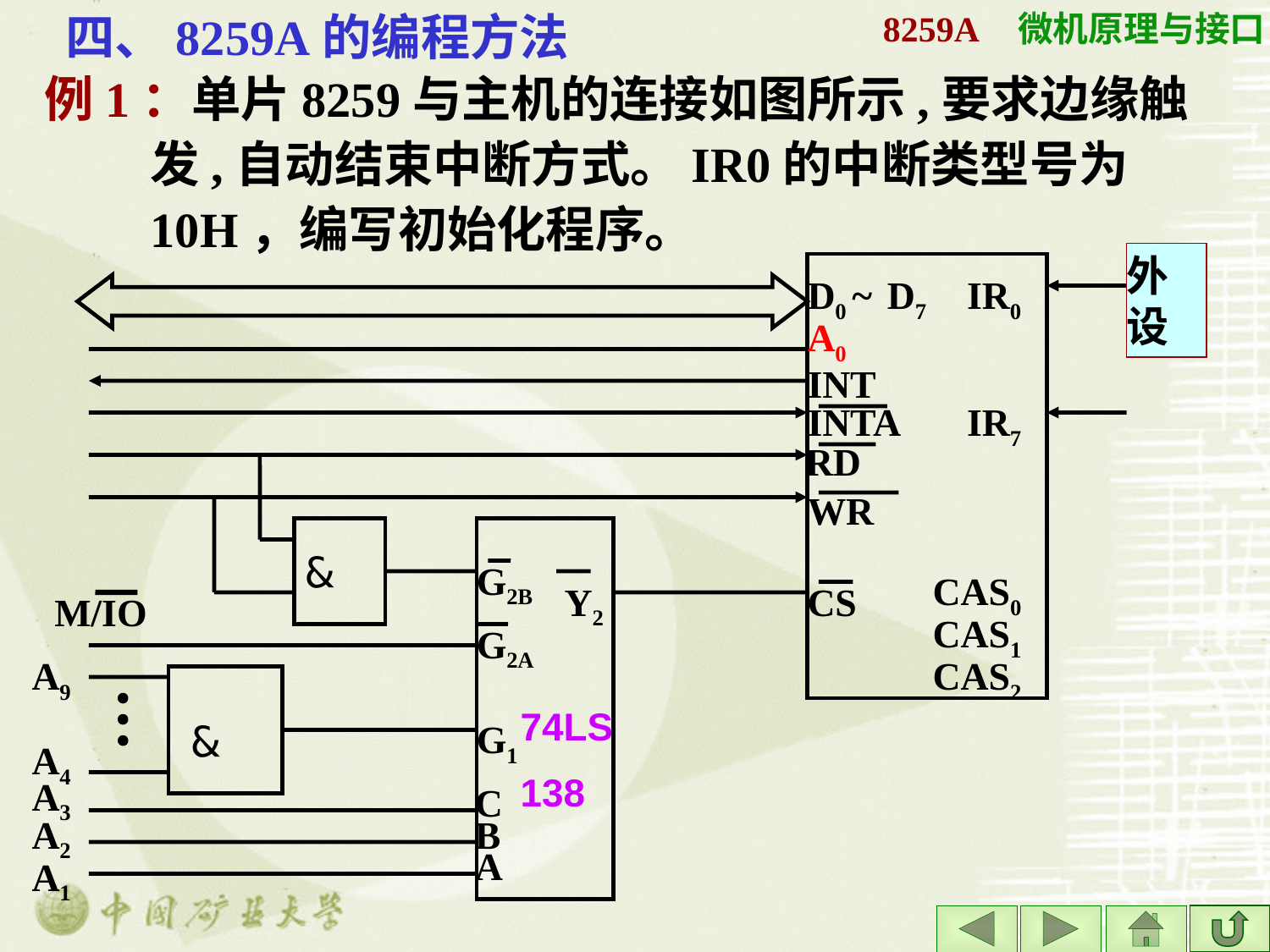

四、8259A的编程方法
# 8259A
例1：单片8259与主机的连接如图所示,要求边缘触发,自动结束中断方式。IR0的中断类型号为10H，编写初始化程序。
外设

D0 ~
D7
IR0

A0

INT

INTA
IR7

RD

WR

&
G2B

CAS0

  Y2

CS
M/IO

CAS1
G2A
A9

CAS2

&
G1
A4

A3

 C
A2
 B

 A

A1

74LS
138